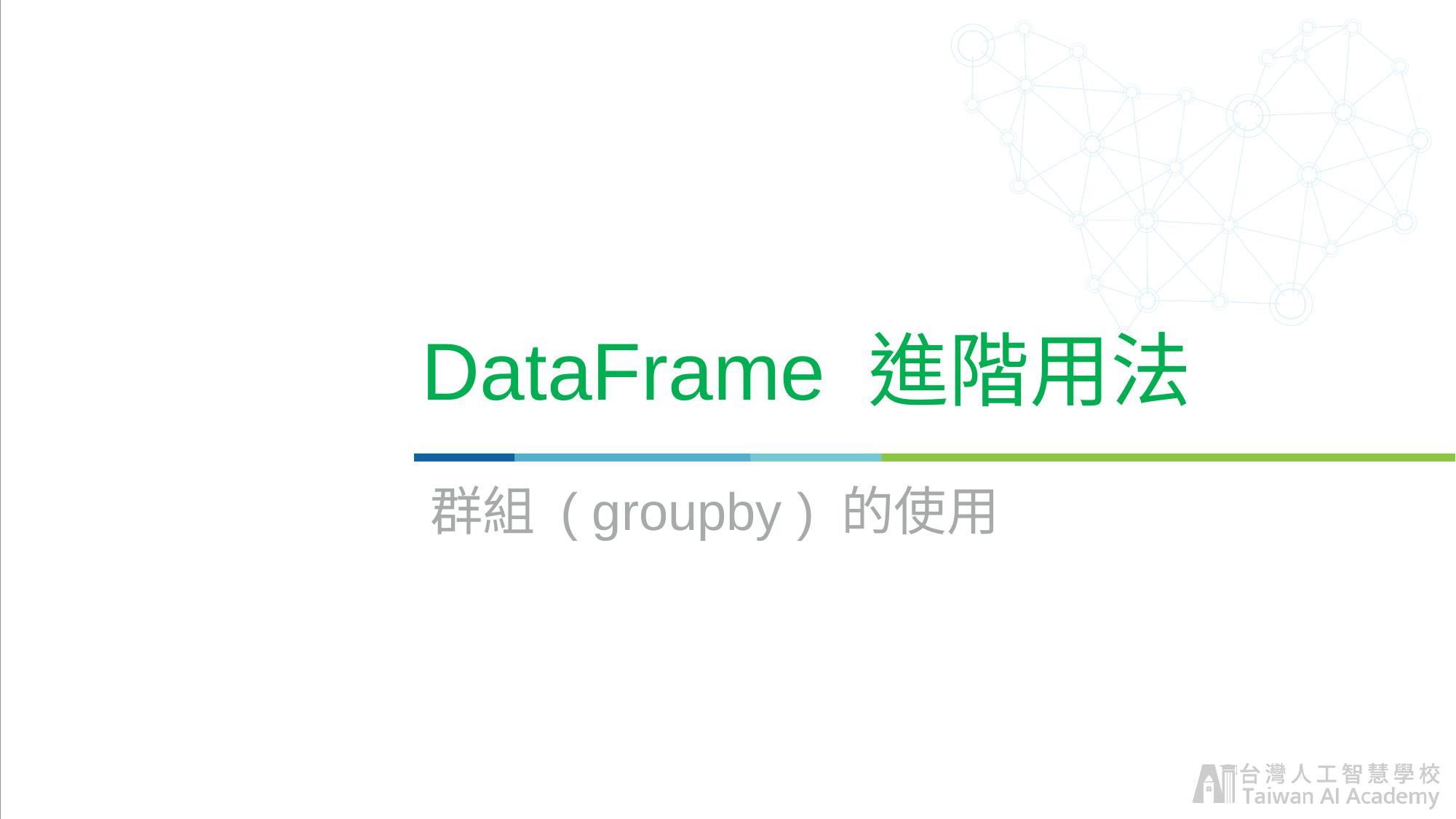

# DataFrame 進階用法
群組 ( groupby ) 的使用